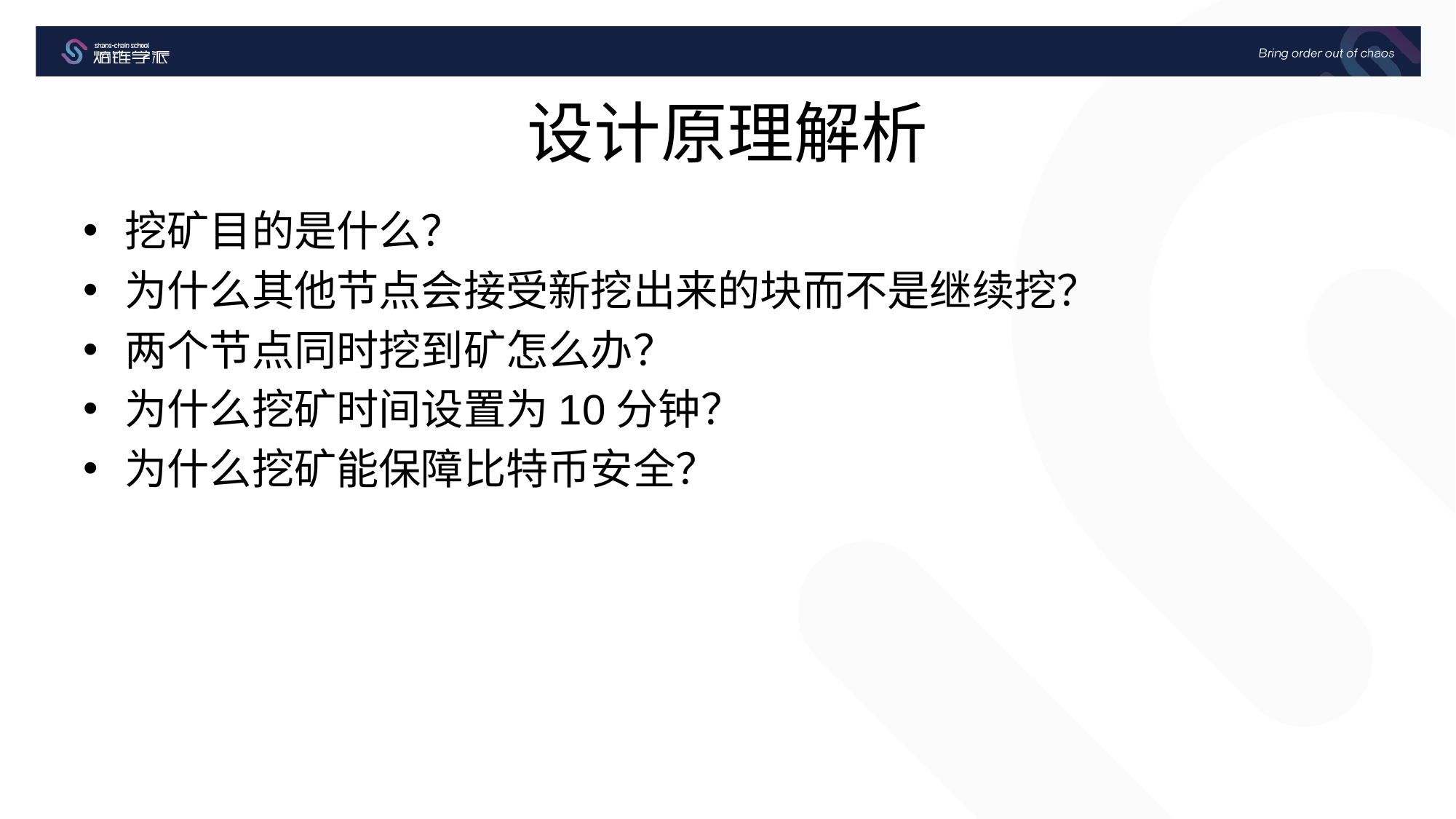

# 设计原理解析
挖矿目的是什么？
为什么其他节点会接受新挖出来的块而不是继续挖？
两个节点同时挖到矿怎么办？
为什么挖矿时间设置为10分钟？
为什么挖矿能保障比特币安全？